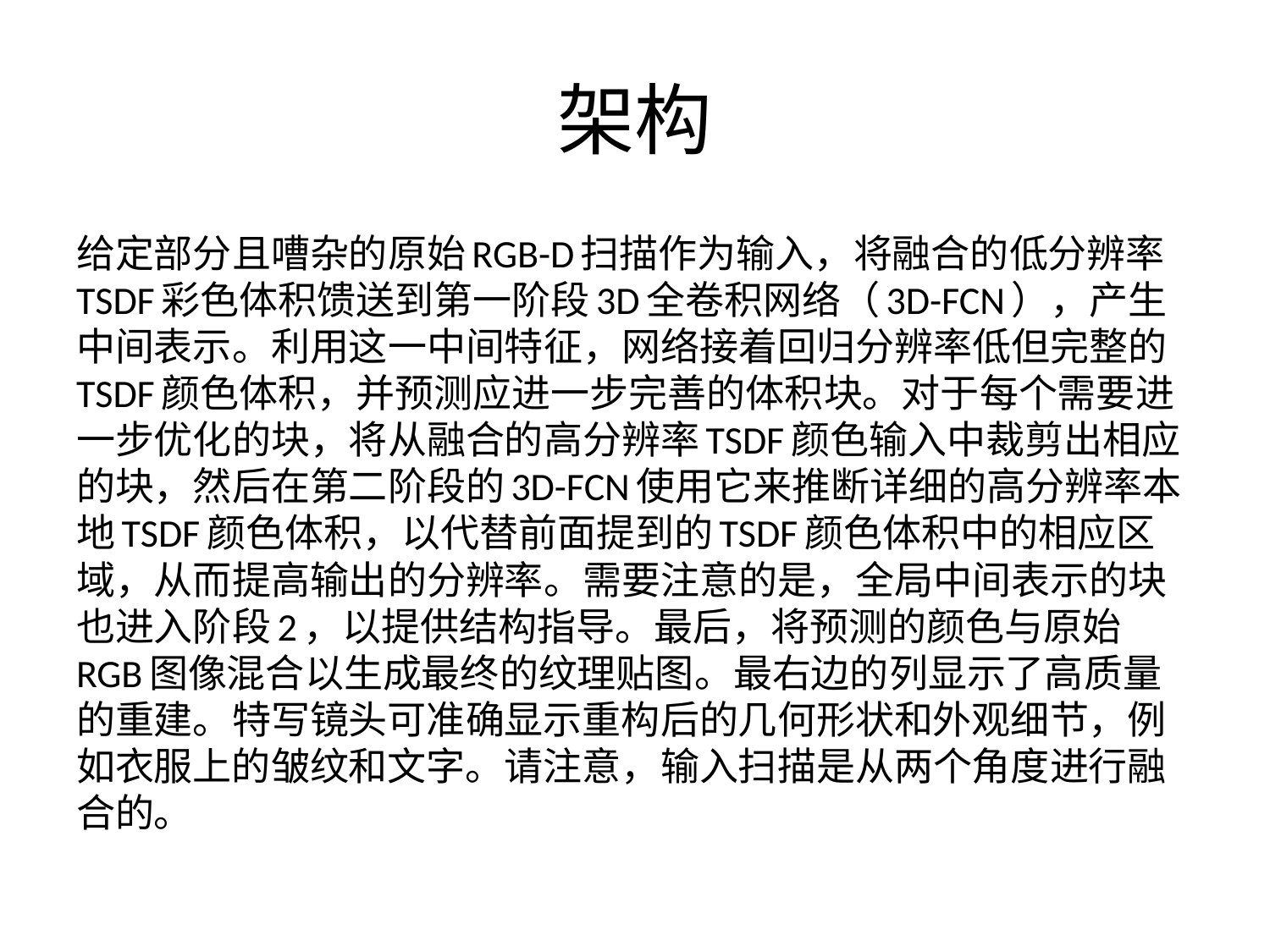

# 架构
给定部分且嘈杂的原始RGB-D扫描作为输入，将融合的低分辨率TSDF彩色体积馈送到第一阶段3D全卷积网络（3D-FCN），产生中间表示。利用这一中间特征，网络接着回归分辨率低但完整的TSDF颜色体积，并预测应进一步完善的体积块。对于每个需要进一步优化的块，将从融合的高分辨率TSDF颜色输入中裁剪出相应的块，然后在第二阶段的3D-FCN使用它来推断详细的高分辨率本地TSDF颜色体积，以代替前面提到的TSDF颜色体积中的相应区域，从而提高输出的分辨率。需要注意的是，全局中间表示的块也进入阶段2，以提供结构指导。最后，将预测的颜色与原始RGB图像混合以生成最终的纹理贴图。最右边的列显示了高质量的重建。特写镜头可准确显示重构后的几何形状和外观细节，例如衣服上的皱纹和文字。请注意，输入扫描是从两个角度进行融合的。